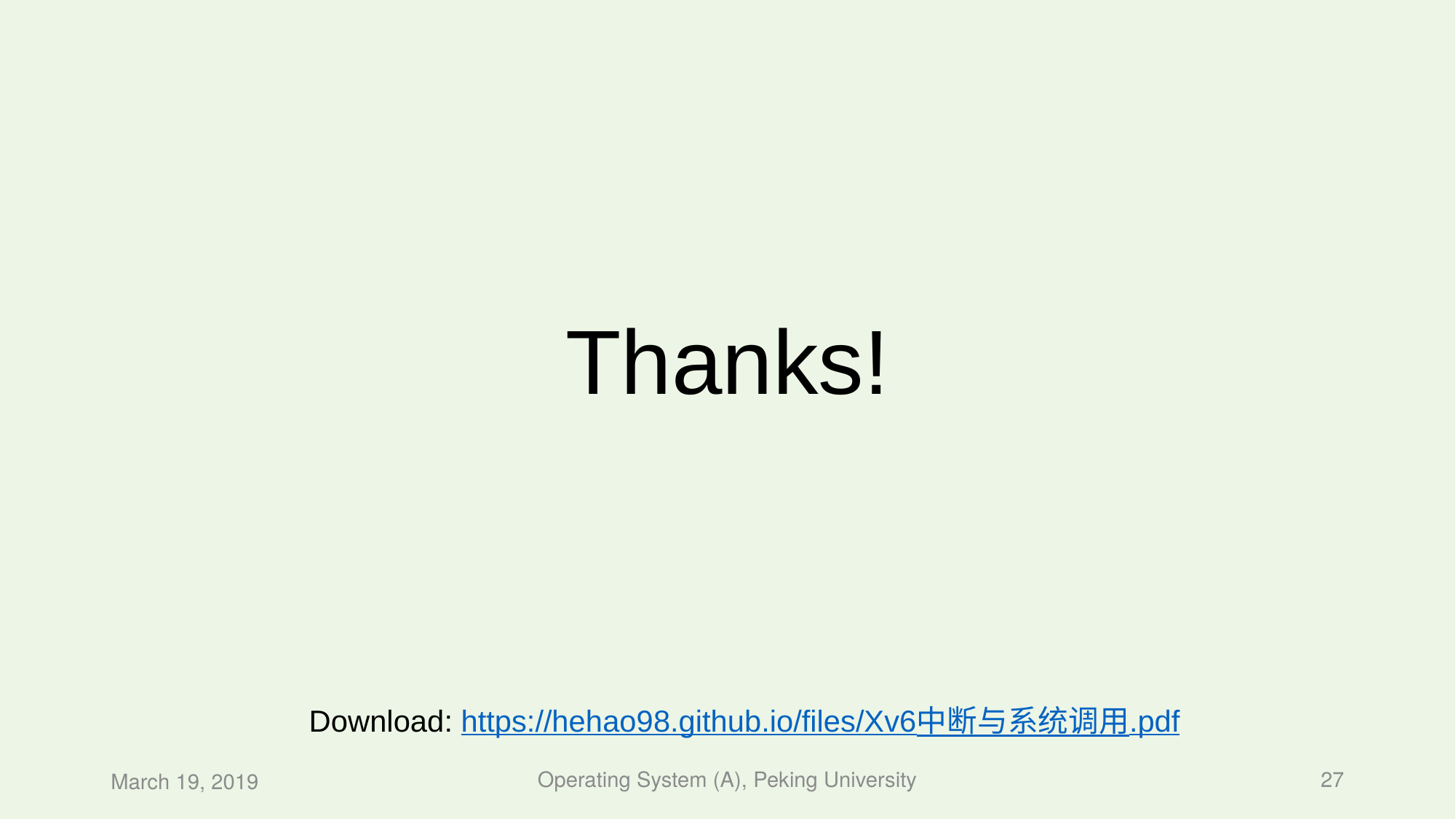

# Thanks!

Download: https://hehao98.github.io/files/Xv6中断与系统调用.pdf
March 19, 2019
Operating System (A), Peking University
27